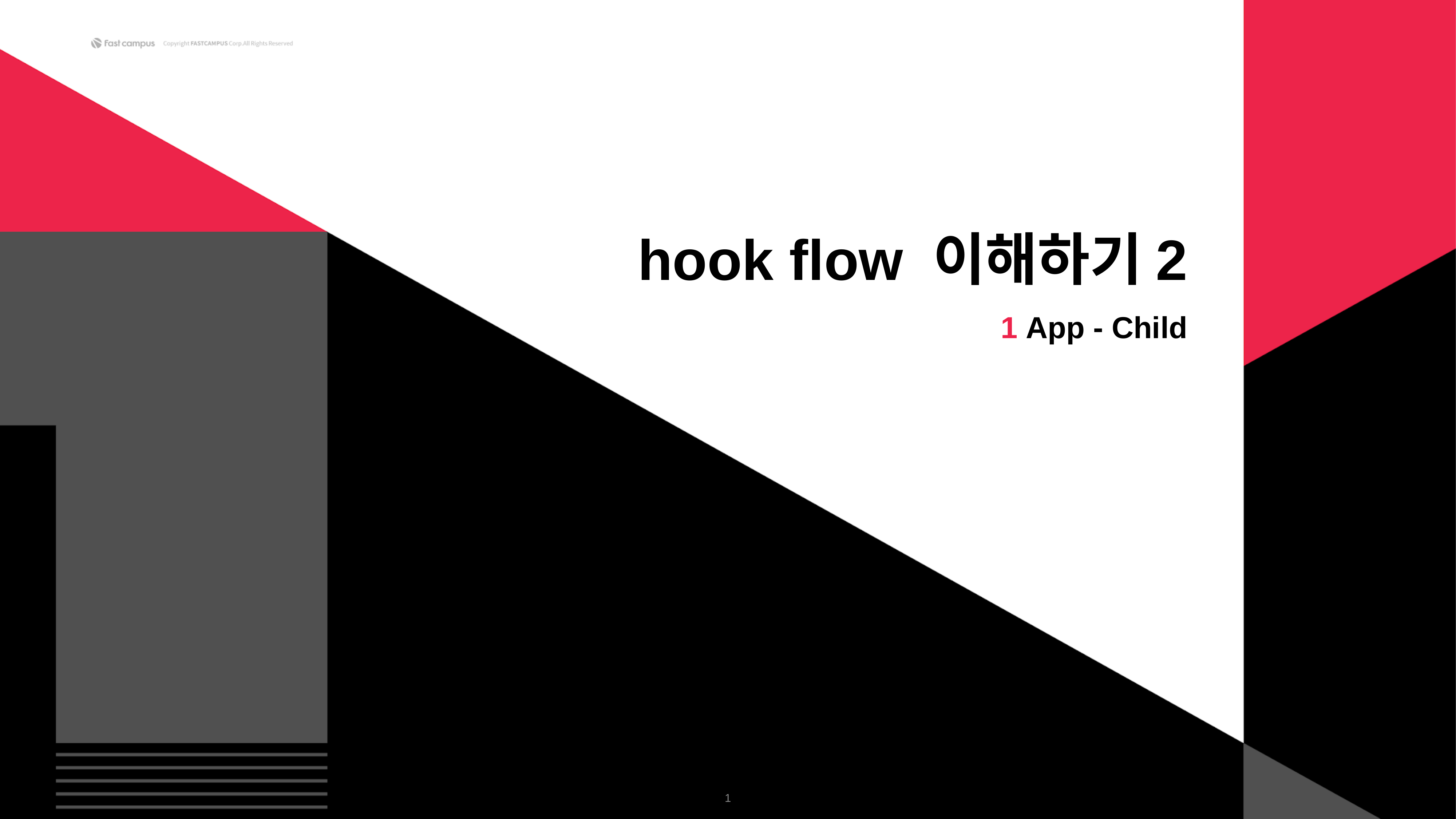

hook flow 이해하기2

1 App - Child
1